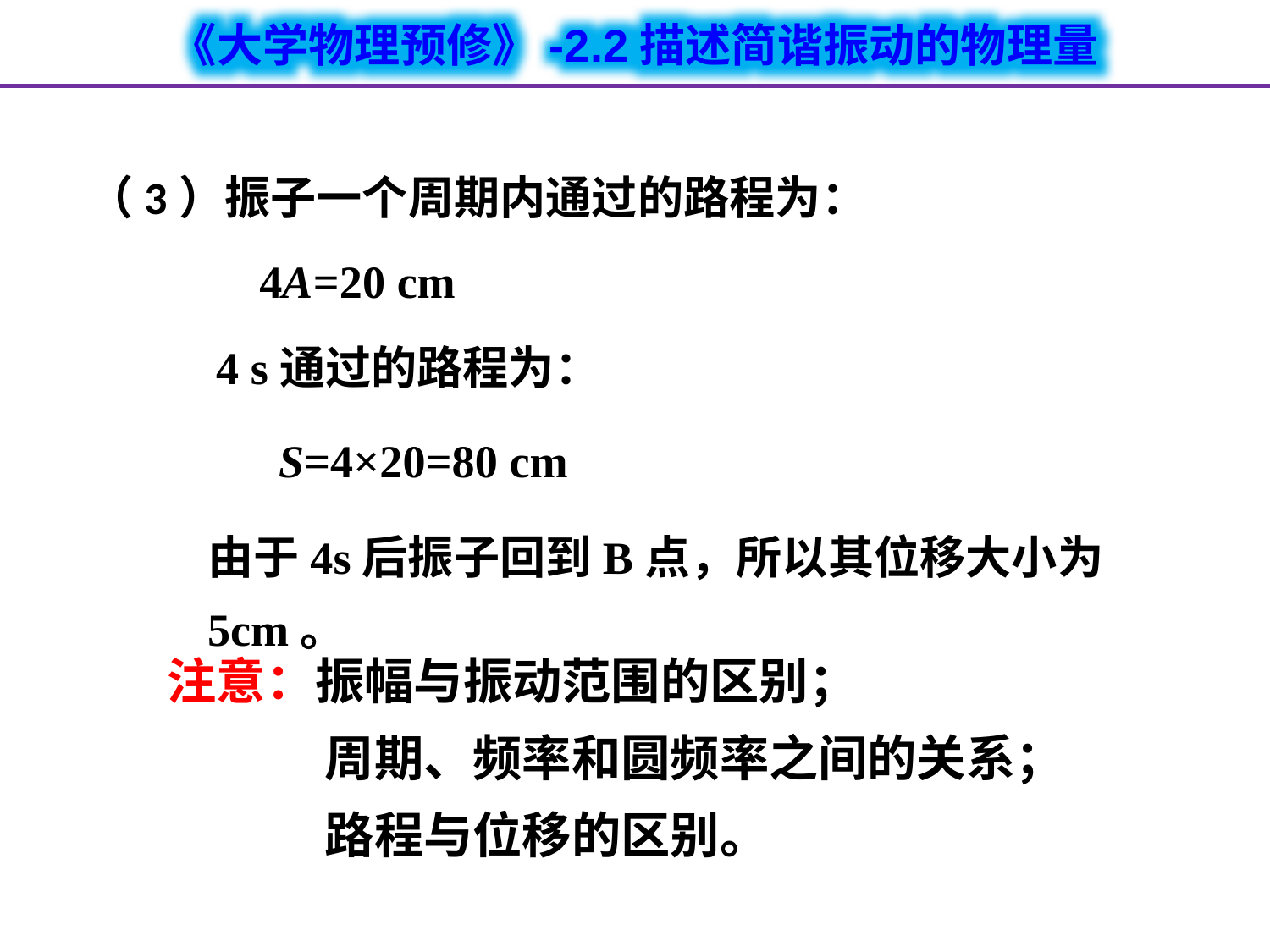

（3）振子一个周期内通过的路程为：
4A=20 cm
 4 s通过的路程为：
S=4×20=80 cm
由于4s后振子回到B点，所以其位移大小为5cm。
注意：振幅与振动范围的区别；
             周期、频率和圆频率之间的关系；
             路程与位移的区别。